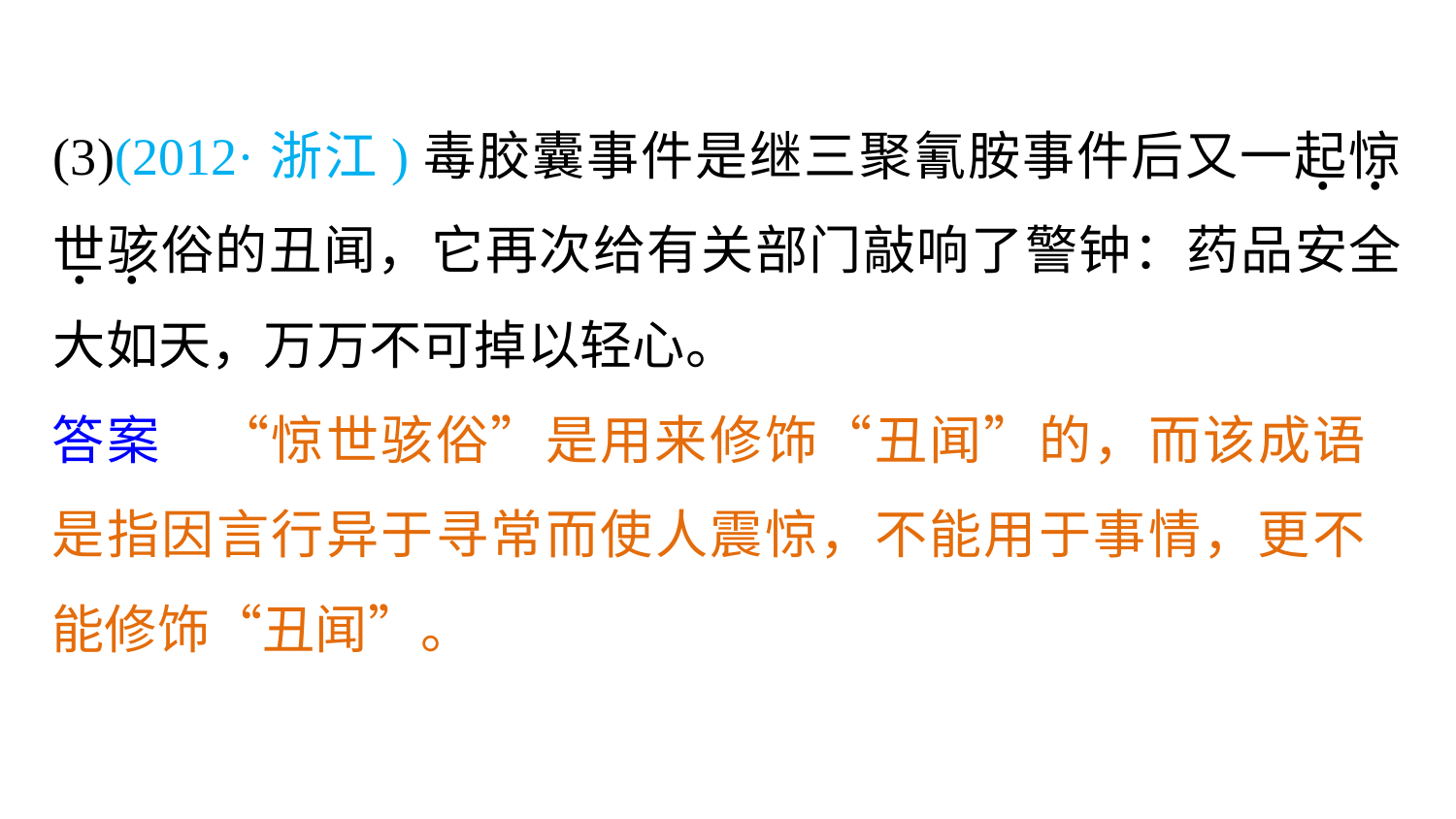

(3)(2012·浙江)毒胶囊事件是继三聚氰胺事件后又一起惊世骇俗的丑闻，它再次给有关部门敲响了警钟：药品安全大如天，万万不可掉以轻心。
.   .
 .   .
答案　“惊世骇俗”是用来修饰“丑闻”的，而该成语是指因言行异于寻常而使人震惊，不能用于事情，更不能修饰“丑闻”。